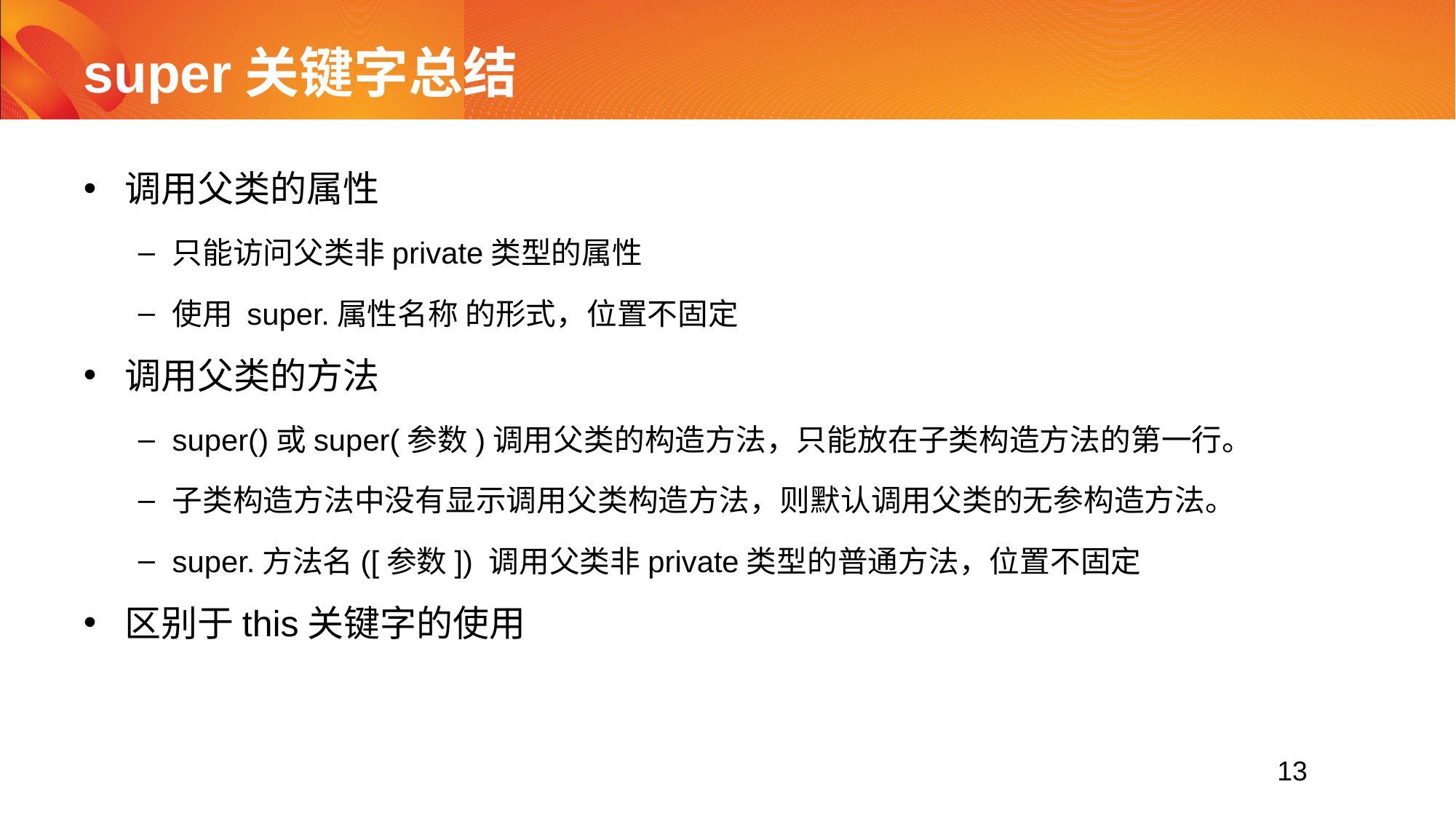

# super关键字总结
调用父类的属性
只能访问父类非private类型的属性
使用 super.属性名称 的形式，位置不固定
调用父类的方法
super()或super(参数)调用父类的构造方法，只能放在子类构造方法的第一行。
子类构造方法中没有显示调用父类构造方法，则默认调用父类的无参构造方法。
super.方法名([参数]) 调用父类非private类型的普通方法，位置不固定
区别于this关键字的使用